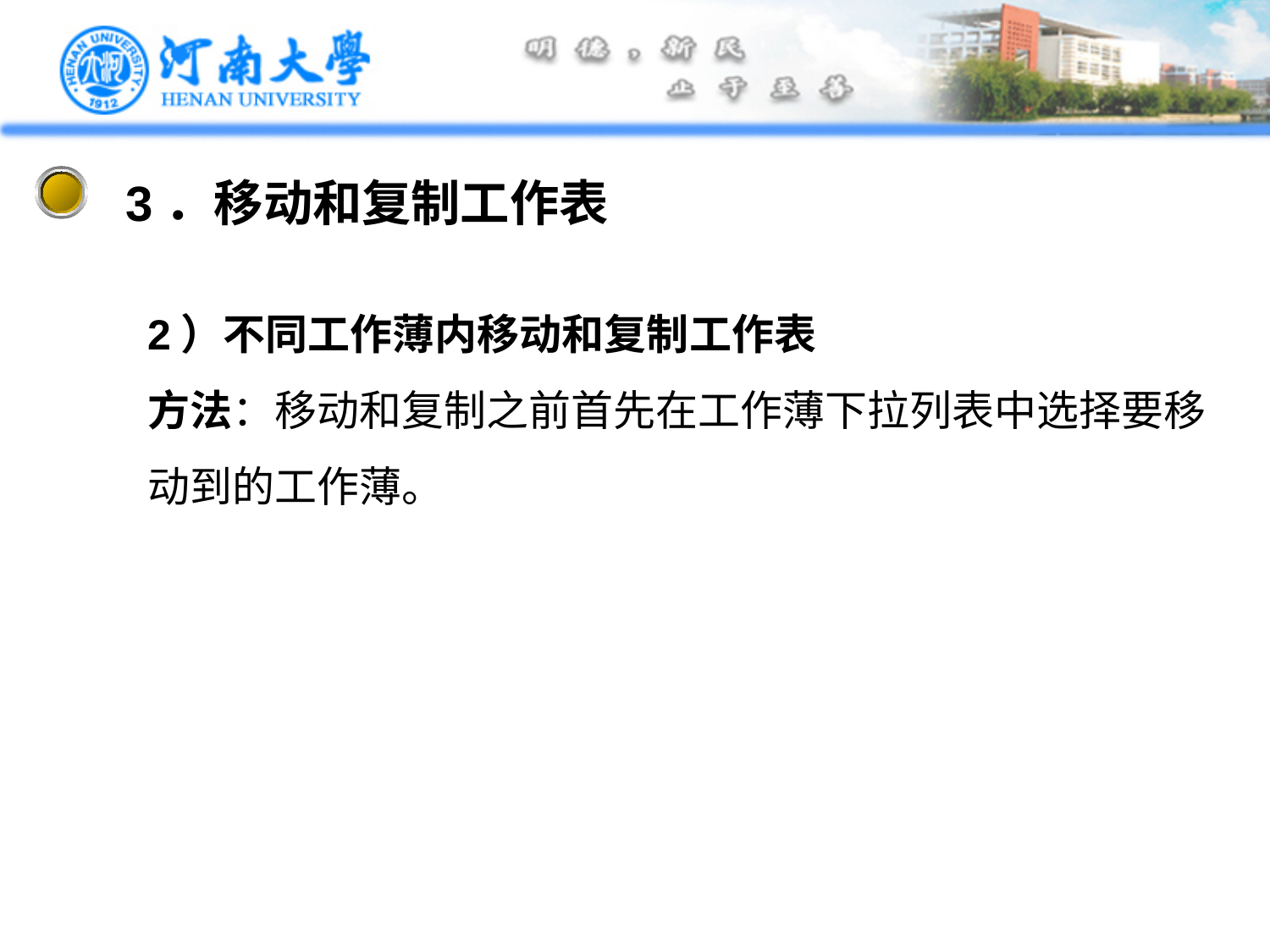

3．移动和复制工作表

2）不同工作薄内移动和复制工作表
方法：移动和复制之前首先在工作薄下拉列表中选择要移动到的工作薄。